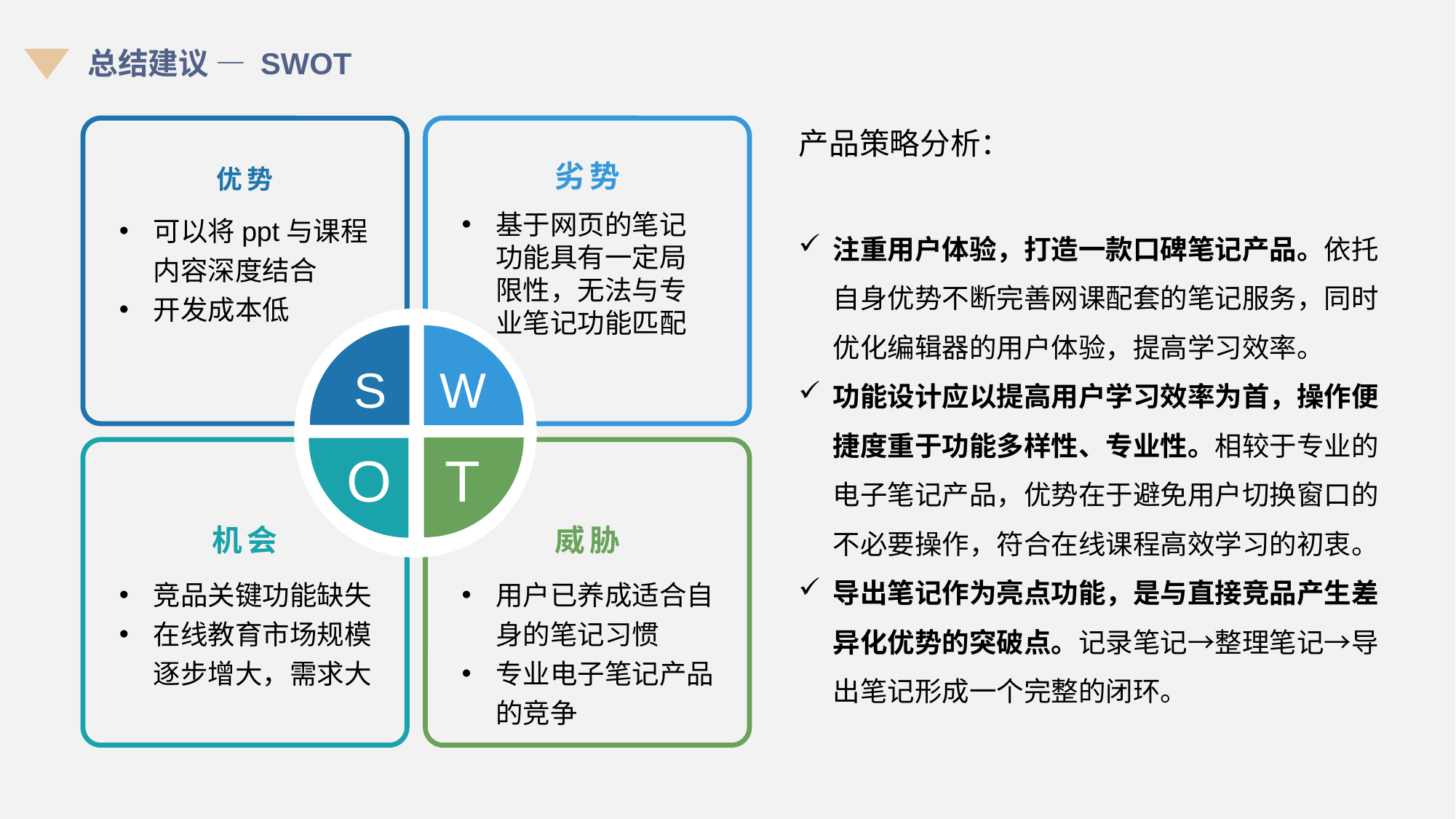

总结建议 — SWOT

产品策略分析：

注重用户体验，打造一款口碑笔记产品。依托自身优势不断完善网课配套的笔记服务，同时优化编辑器的用户体验，提高学习效率。
功能设计应以提高用户学习效率为首，操作便捷度重于功能多样性、专业性。相较于专业的电子笔记产品，优势在于避免用户切换窗口的不必要操作，符合在线课程高效学习的初衷。
导出笔记作为亮点功能，是与直接竞品产生差异化优势的突破点。记录笔记→整理笔记→导出笔记形成一个完整的闭环。

优势
劣势
可以将ppt与课程内容深度结合
开发成本低

基于网页的笔记功能具有一定局限性，无法与专业笔记功能匹配

S
W
O
T

机会
威胁
竞品关键功能缺失
在线教育市场规模逐步增大，需求大

用户已养成适合自身的笔记习惯
专业电子笔记产品的竞争